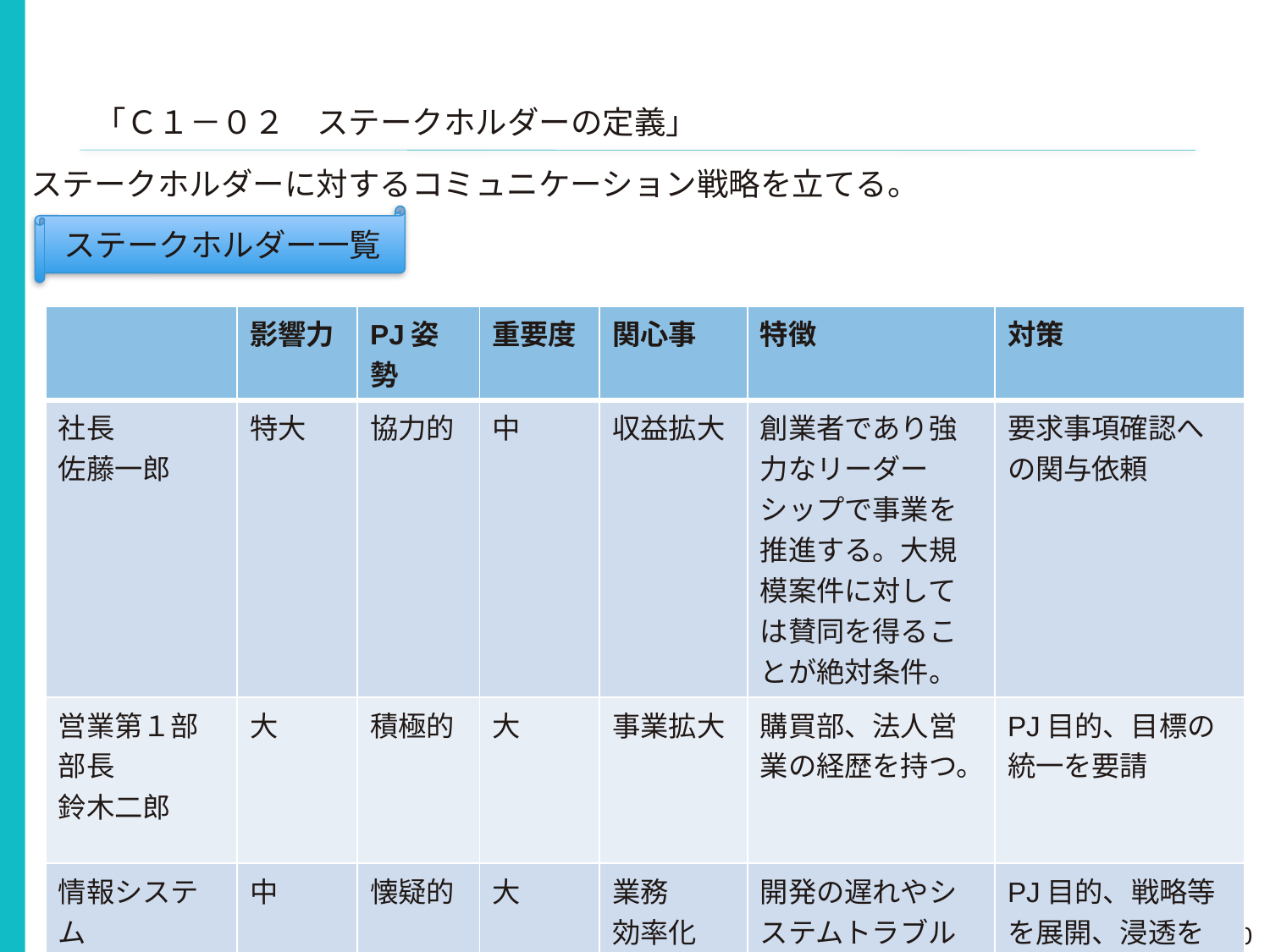

「Ｃ１－０２　ステークホルダーの定義」
ステークホルダーに対するコミュニケーション戦略を立てる。
ステークホルダー一覧
|  | 影響力 | PJ姿勢 | 重要度 | 関心事 | 特徴 | 対策 |
| --- | --- | --- | --- | --- | --- | --- |
| 社長 佐藤一郎 | 特大 | 協力的 | 中 | 収益拡大 | 創業者であり強力なリーダーシップで事業を推進する。大規模案件に対しては賛同を得ることが絶対条件。 | 要求事項確認への関与依頼 |
| 営業第１部 部長 鈴木二郎 | 大 | 積極的 | 大 | 事業拡大 | 購買部、法人営業の経歴を持つ。 | PJ目的、目標の統一を要請 |
| 情報システム 部長 高橋三郎 | 中 | 懐疑的 | 大 | 業務 効率化 | 開発の遅れやシステムトラブルの軽減に苦慮している。 | PJ目的、戦略等を展開、浸透を図る |
| ・・・ |  |  |  |  |  |  |
20